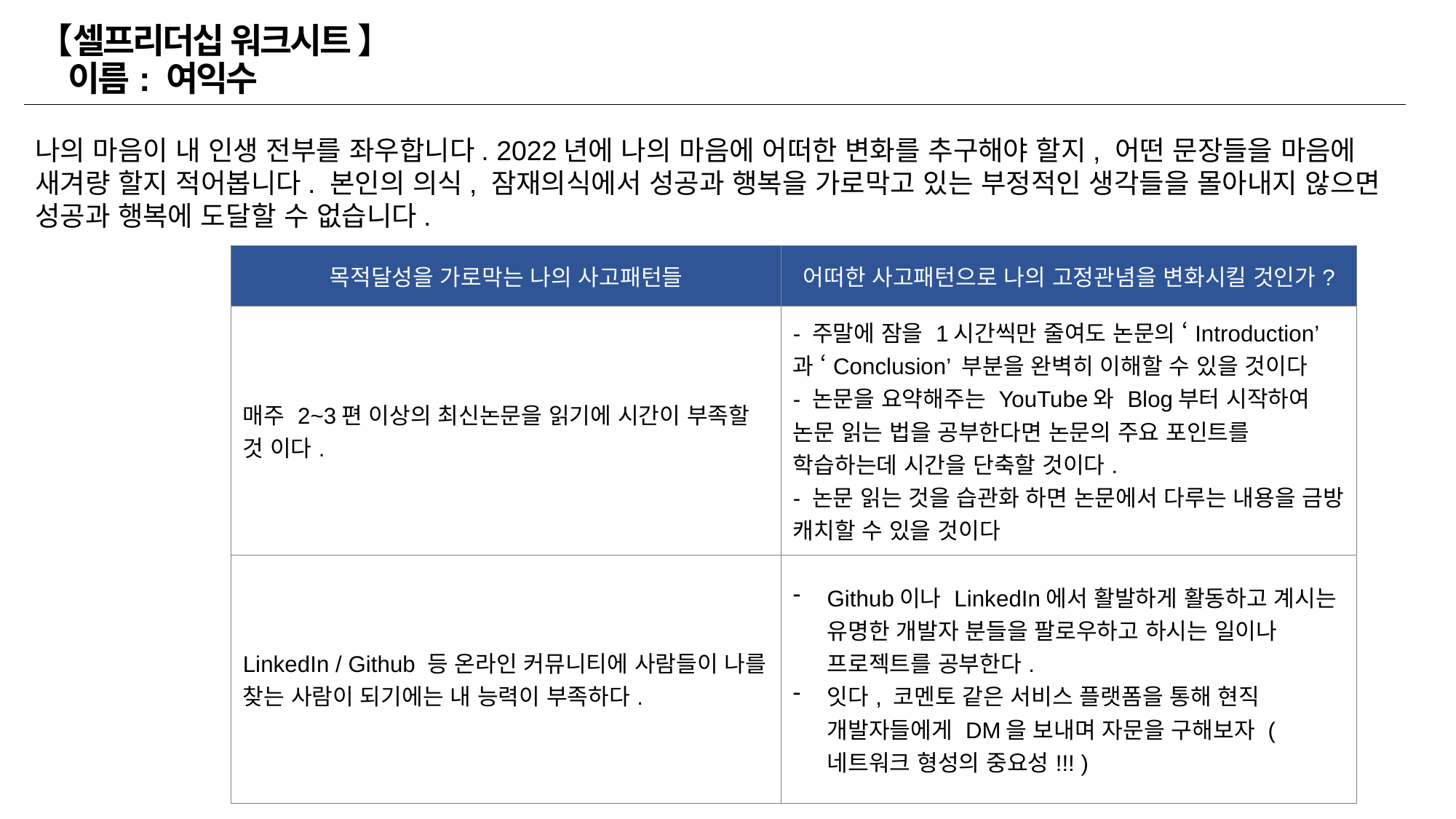

【셀프리더십 워크시트 】                                                                                                                             이름: 여익수
나의 마음이 내 인생 전부를 좌우합니다. 2022년에 나의 마음에 어떠한 변화를 추구해야 할지, 어떤 문장들을 마음에 새겨량 할지 적어봅니다. 본인의 의식, 잠재의식에서 성공과 행복을 가로막고 있는 부정적인 생각들을 몰아내지 않으면 성공과 행복에 도달할 수 없습니다.
| 목적달성을 가로막는 나의 사고패턴들 | 어떠한 사고패턴으로 나의 고정관념을 변화시킬 것인가? |
| --- | --- |
| 매주 2~3편 이상의 최신논문을 읽기에 시간이 부족할 것 이다. | - 주말에 잠을 1시간씩만 줄여도 논문의 ‘Introduction’ 과 ‘Conclusion’ 부분을 완벽히 이해할 수 있을 것이다 - 논문을 요약해주는 YouTube와 Blog부터 시작하여 논문 읽는 법을 공부한다면 논문의 주요 포인트를 학습하는데 시간을 단축할 것이다. - 논문 읽는 것을 습관화 하면 논문에서 다루는 내용을 금방 캐치할 수 있을 것이다 |
| LinkedIn / Github 등 온라인 커뮤니티에 사람들이 나를 찾는 사람이 되기에는 내 능력이 부족하다. | Github이나 LinkedIn에서 활발하게 활동하고 계시는 유명한 개발자 분들을 팔로우하고 하시는 일이나 프로젝트를 공부한다. 잇다, 코멘토 같은 서비스 플랫폼을 통해 현직 개발자들에게 DM을 보내며 자문을 구해보자 (네트워크 형성의 중요성!!! ) |